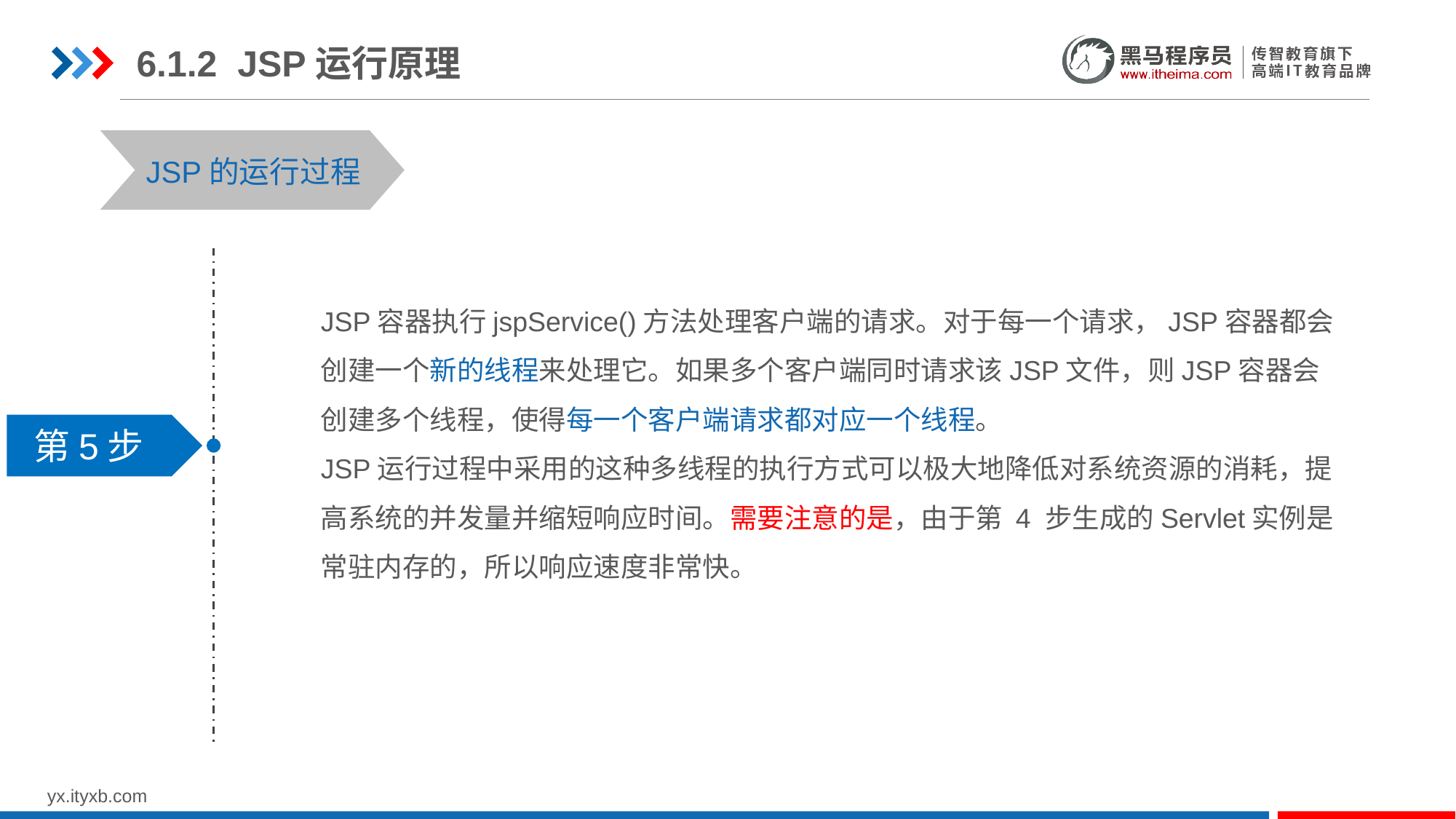

6.1.2  JSP运行原理

JSP的运行过程
JSP容器执行jspService()方法处理客户端的请求。对于每一个请求，JSP容器都会创建一个新的线程来处理它。如果多个客户端同时请求该JSP文件，则JSP容器会创建多个线程，使得每一个客户端请求都对应一个线程。
JSP运行过程中采用的这种多线程的执行方式可以极大地降低对系统资源的消耗，提高系统的并发量并缩短响应时间。需要注意的是，由于第 4 步生成的Servlet实例是常驻内存的，所以响应速度非常快。

第5步